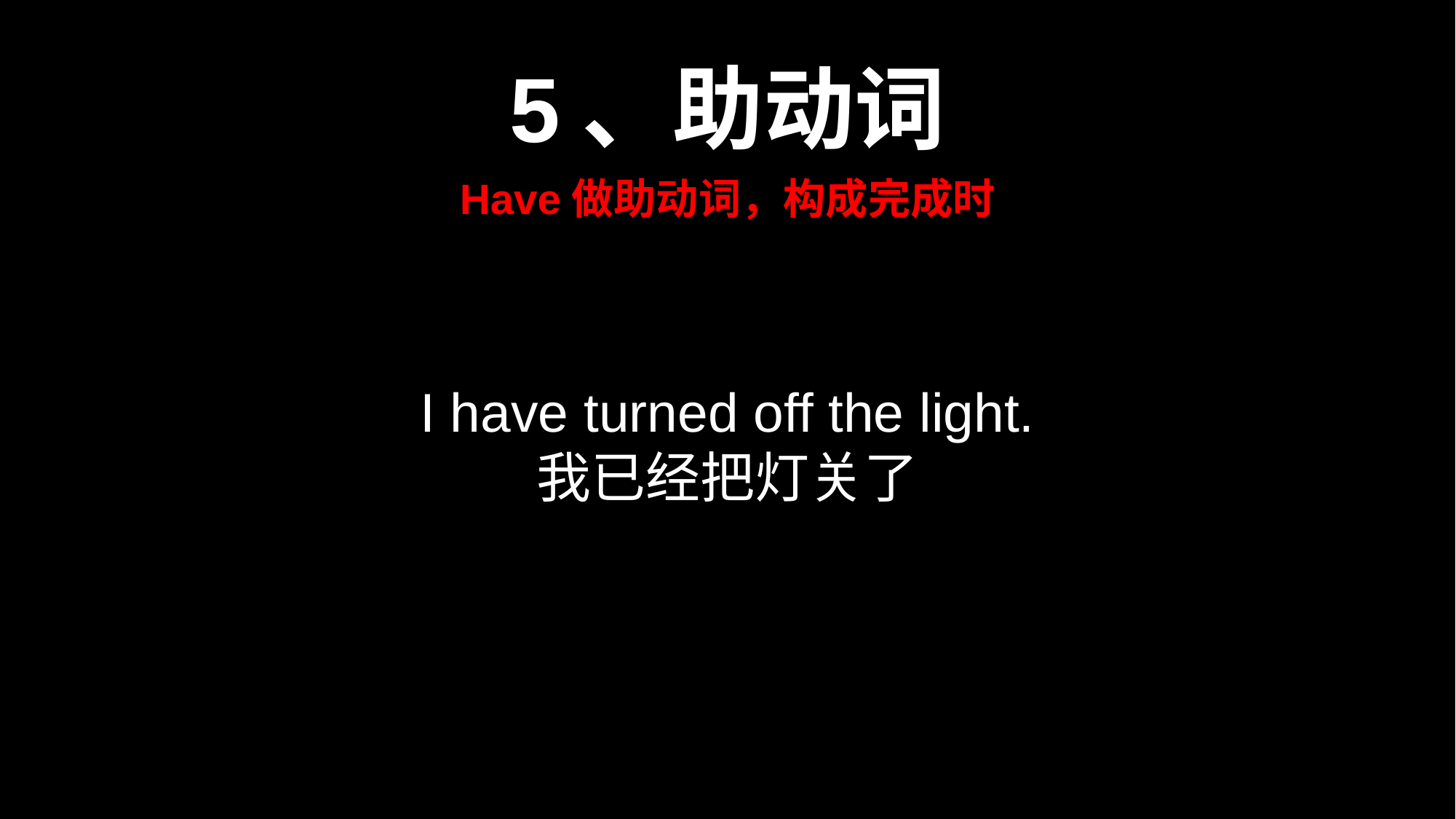

5、助动词
Have做助动词，构成完成时
I have turned off the light.
我已经把灯关了